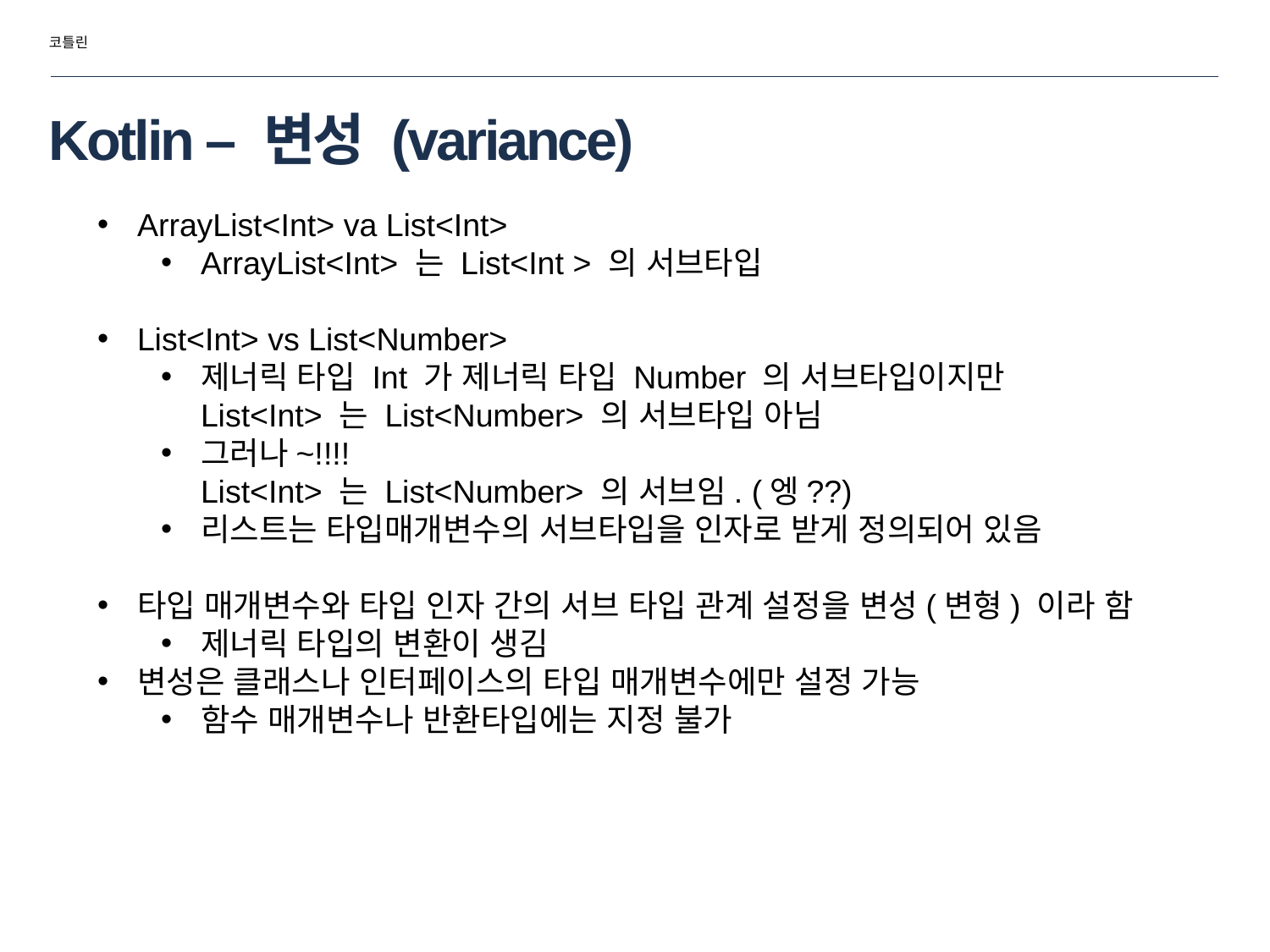

코틀린
# Kotlin – 변성 (variance)

ArrayList<Int> va List<Int>
ArrayList<Int> 는 List<Int > 의 서브타입

List<Int> vs List<Number>
제너릭 타입 Int 가 제너릭 타입 Number 의 서브타입이지만
List<Int> 는 List<Number> 의 서브타입 아님
그러나~!!!!
List<Int> 는 List<Number> 의 서브임. (엥??)
리스트는 타입매개변수의 서브타입을 인자로 받게 정의되어 있음

타입 매개변수와 타입 인자 간의 서브 타입 관계 설정을 변성(변형) 이라 함
제너릭 타입의 변환이 생김
변성은 클래스나 인터페이스의 타입 매개변수에만 설정 가능
함수 매개변수나 반환타입에는 지정 불가